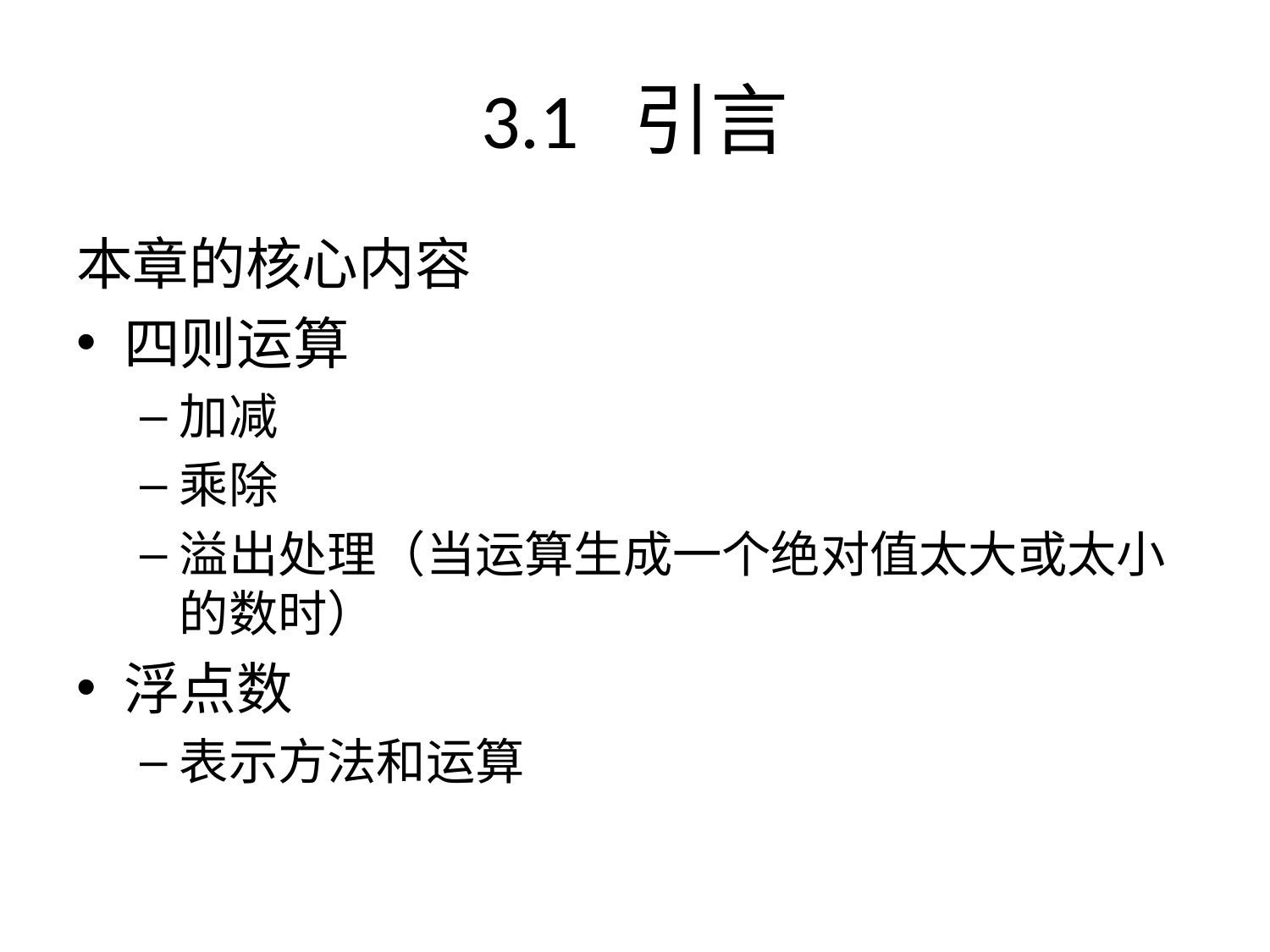

# 3.1  引言
本章的核心内容
四则运算
加减
乘除
溢出处理（当运算生成一个绝对值太大或太小的数时）
浮点数
表示方法和运算